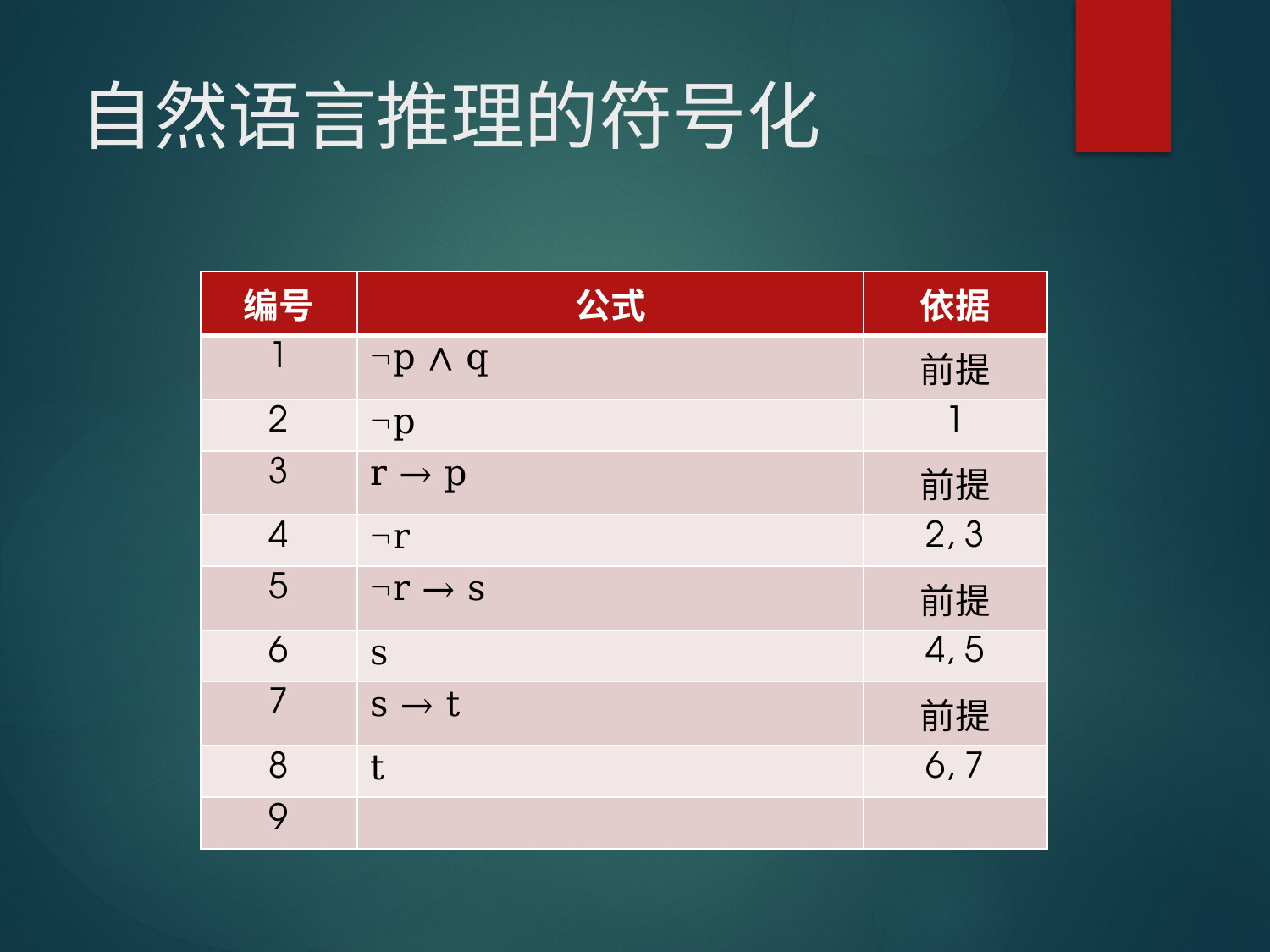

# 自然语言推理的符号化
| 编号 | 公式 | 依据 |
| --- | --- | --- |
| 1 | ¬p ∧ q | 前提 |
| 2 | ¬p | 1 |
| 3 | r → p | 前提 |
| 4 | ¬r | 2, 3 |
| 5 | ¬r → s | 前提 |
| 6 | s | 4, 5 |
| 7 | s → t | 前提 |
| 8 | t | 6, 7 |
| 9 |  |  |